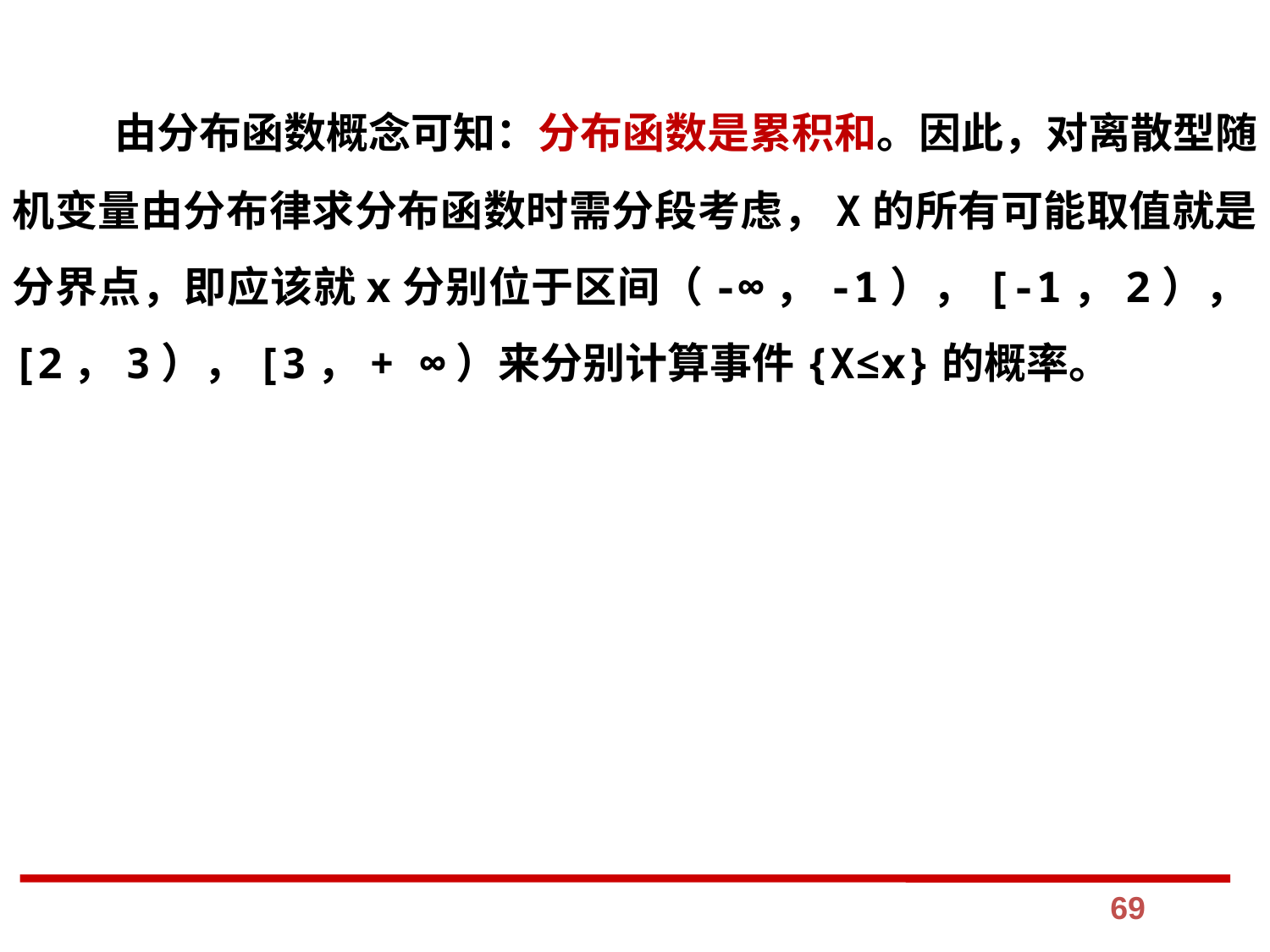

由分布函数概念可知：分布函数是累积和。因此，对离散型随机变量由分布律求分布函数时需分段考虑，X的所有可能取值就是分界点，即应该就x分别位于区间（-∞，-1），[-1，2），[2，3），[3，+ ∞）来分别计算事件{X≤x}的概率。

69